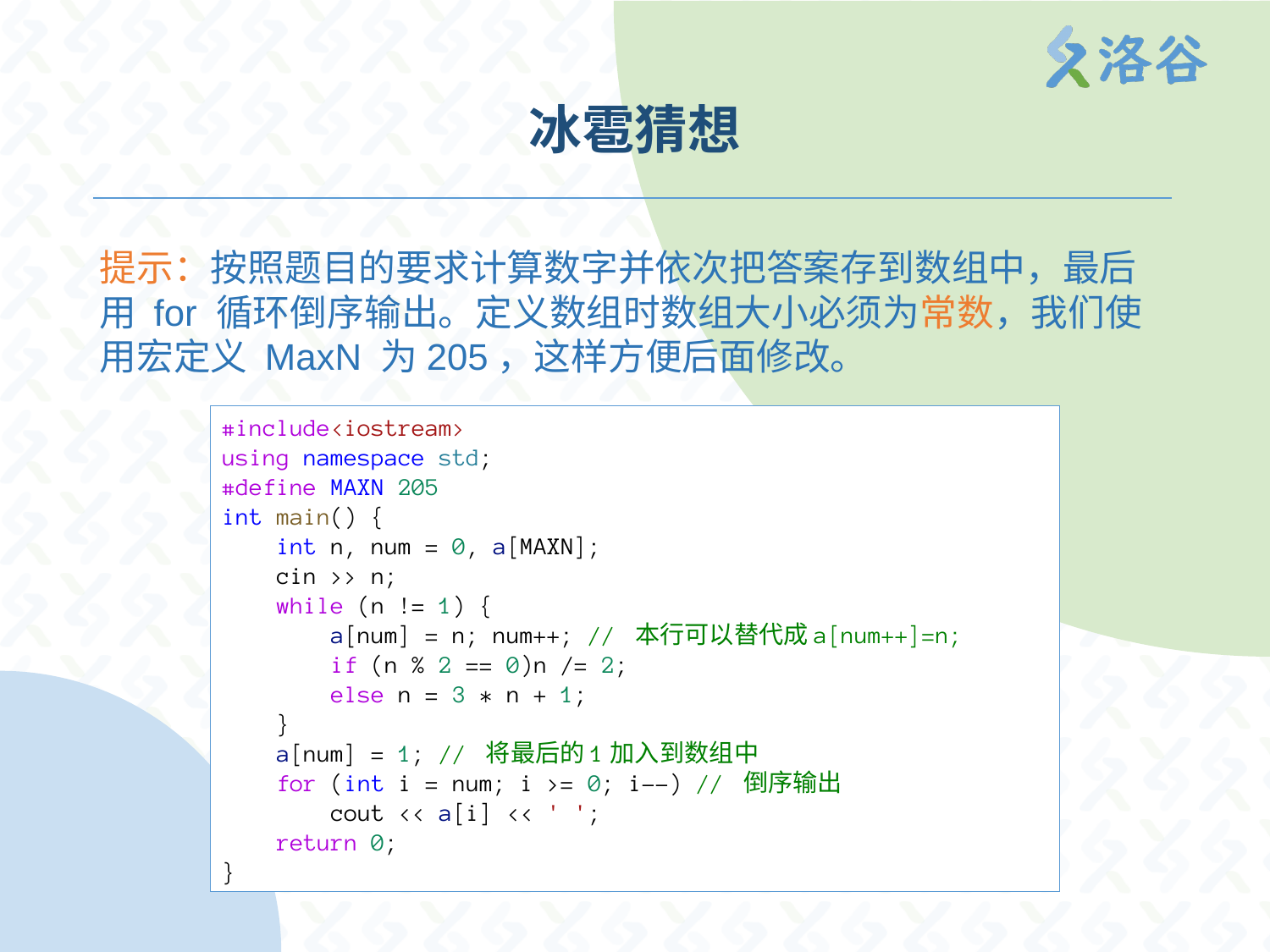

# 冰雹猜想
提示：按照题目的要求计算数字并依次把答案存到数组中，最后用 for 循环倒序输出。定义数组时数组大小必须为常数，我们使用宏定义 MaxN 为205，这样方便后面修改。
#include<iostream>
using namespace std;
#define MAXN 205
int main() {
    int n, num = 0, a[MAXN];
    cin >> n;
    while (n != 1) {
        a[num] = n; num++; // 本行可以替代成a[num++]=n;
        if (n % 2 == 0)n /= 2;
        else n = 3 * n + 1;
    }
    a[num] = 1; // 将最后的1加入到数组中
    for (int i = num; i >= 0; i--) // 倒序输出
        cout << a[i] << ' ';
    return 0;
}